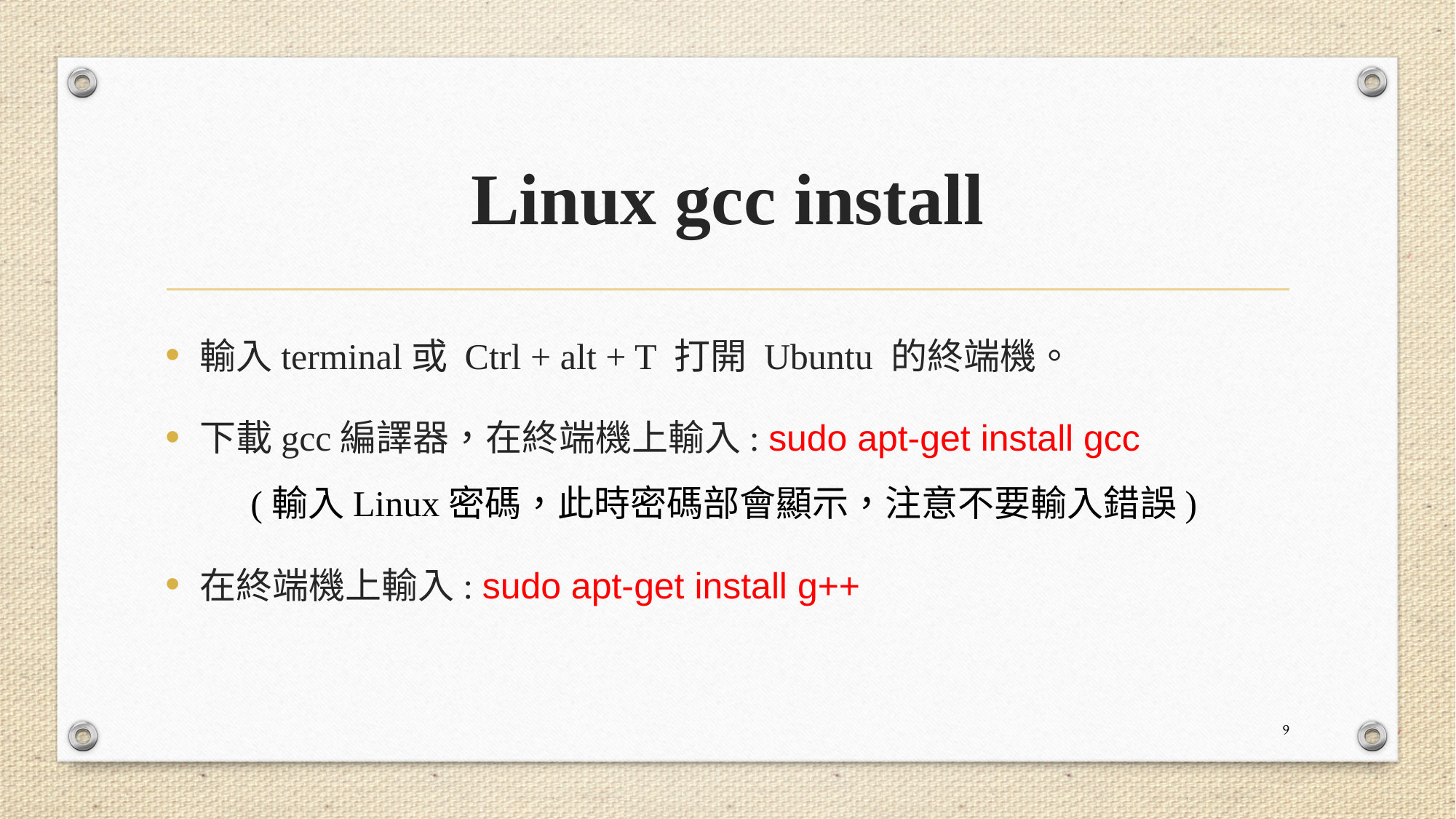

# Linux gcc install
輸入terminal或 Ctrl + alt + T 打開 Ubuntu 的終端機。
下載gcc編譯器，在終端機上輸入: sudo apt-get install gcc                    (輸入Linux密碼，此時密碼部會顯示，注意不要輸入錯誤)
在終端機上輸入: sudo apt-get install g++
9